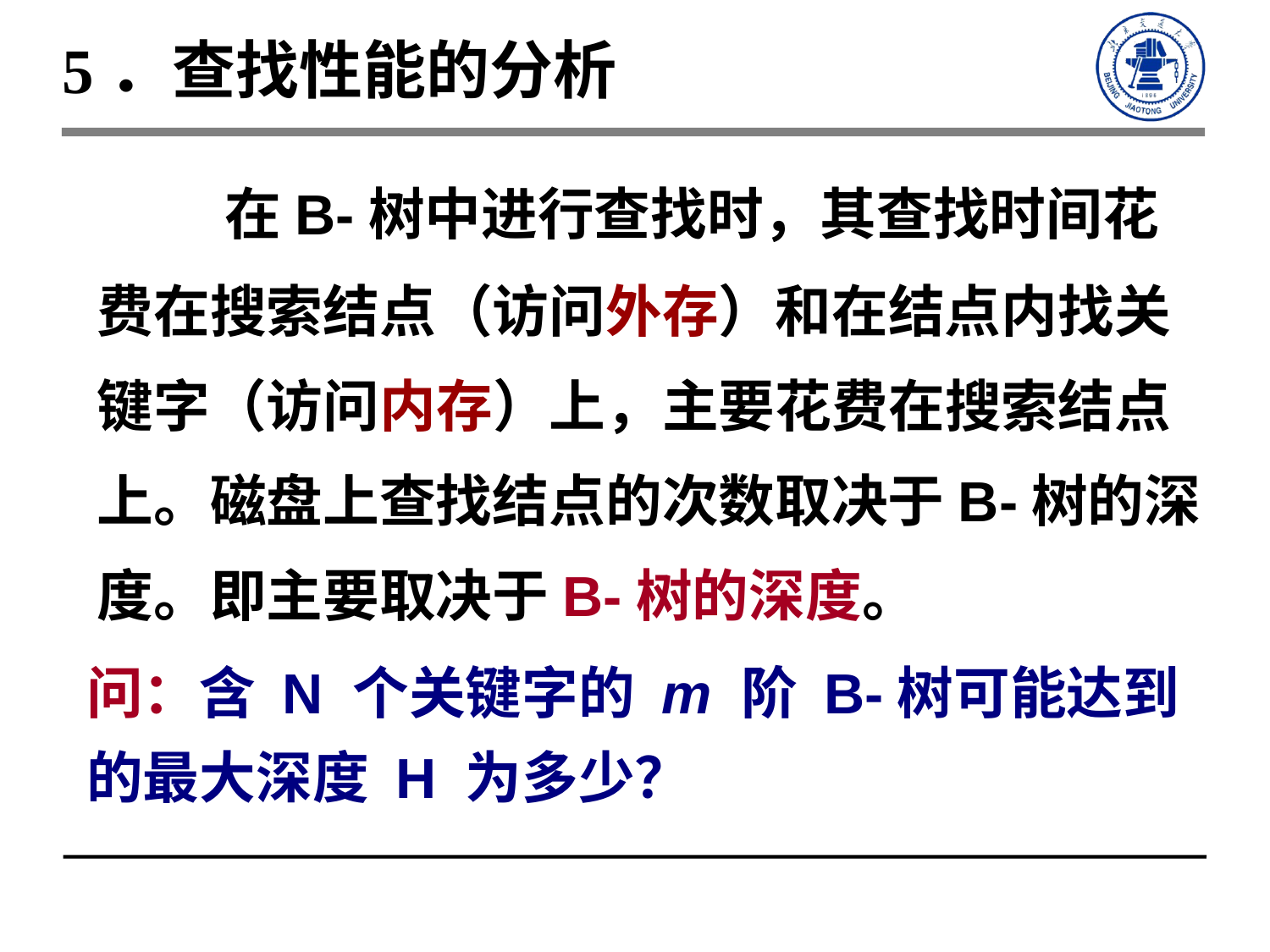

5．查找性能的分析
       在B-树中进行查找时，其查找时间花费在搜索结点（访问外存）和在结点内找关键字（访问内存）上，主要花费在搜索结点上。磁盘上查找结点的次数取决于B-树的深度。即主要取决于B-树的深度。
问：含 N 个关键字的 m 阶 B-树可能达到的最大深度 H 为多少？